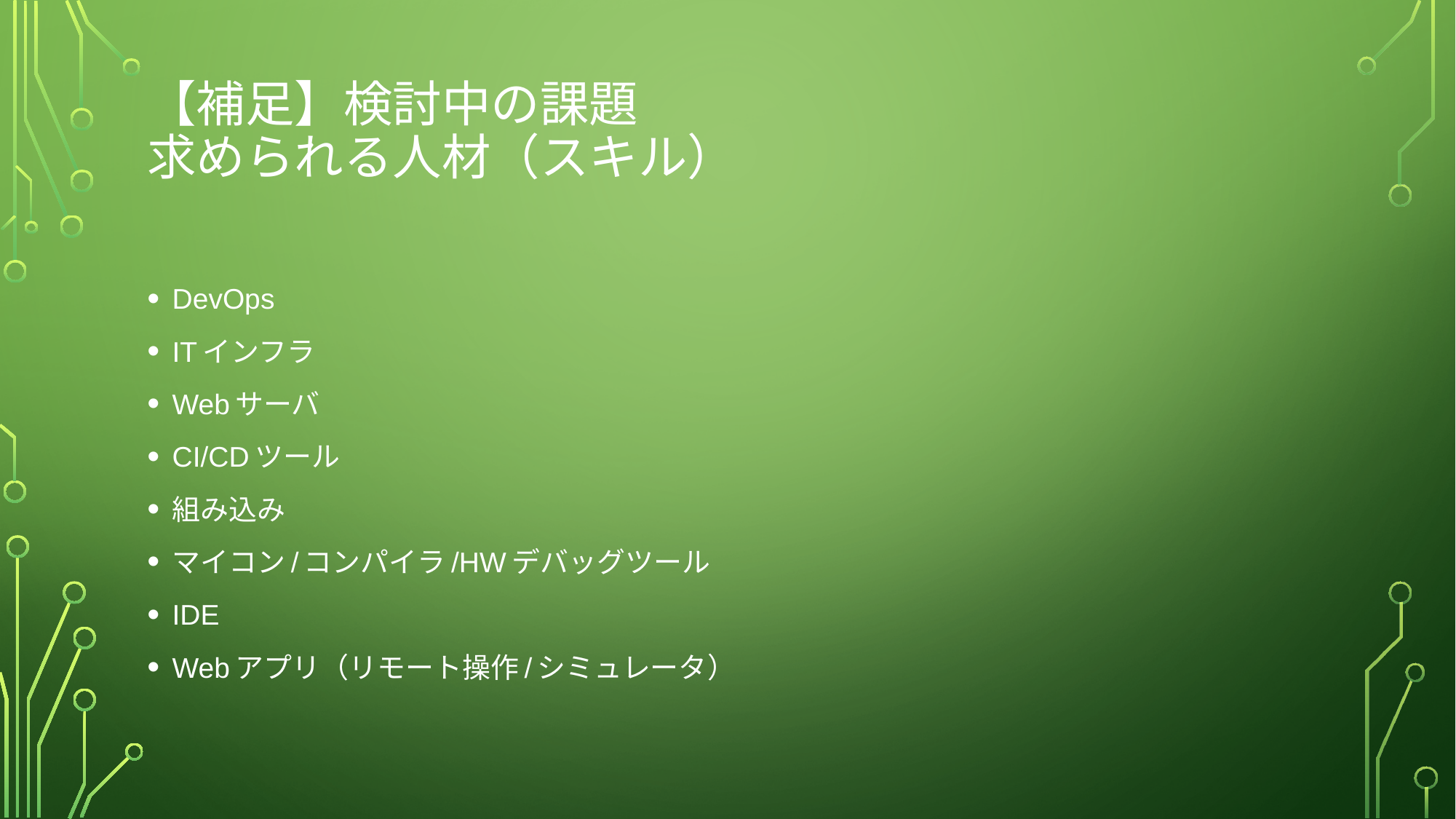

# 【補足】検討中の課題 求められる人材（スキル）
DevOps
ITインフラ
Webサーバ
CI/CDツール
組み込み
マイコン/コンパイラ/HWデバッグツール
IDE
Webアプリ（リモート操作/シミュレータ）